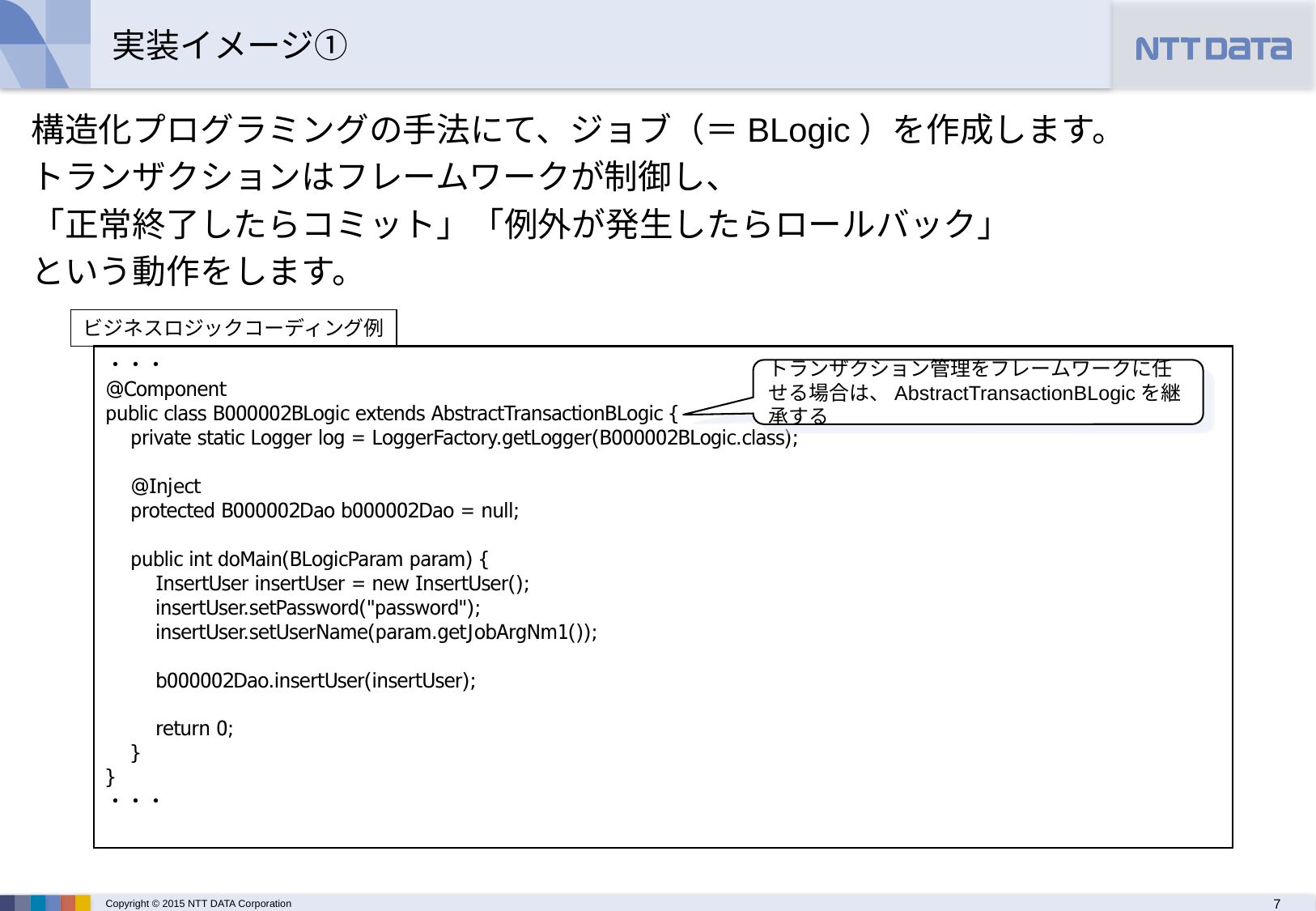

# 実装イメージ①
構造化プログラミングの手法にて、ジョブ（＝BLogic）を作成します。
トランザクションはフレームワークが制御し、
「正常終了したらコミット」「例外が発生したらロールバック」
という動作をします。
ビジネスロジックコーディング例
・・・
@Component
public class B000002BLogic extends AbstractTransactionBLogic {
    private static Logger log = LoggerFactory.getLogger(B000002BLogic.class);

    @Inject
    protected B000002Dao b000002Dao = null;

    public int doMain(BLogicParam param) {
        InsertUser insertUser = new InsertUser();
        insertUser.setPassword("password");
        insertUser.setUserName(param.getJobArgNm1());

        b000002Dao.insertUser(insertUser);

        return 0;
    }
}
・・・
トランザクション管理をフレームワークに任せる場合は、AbstractTransactionBLogicを継承する